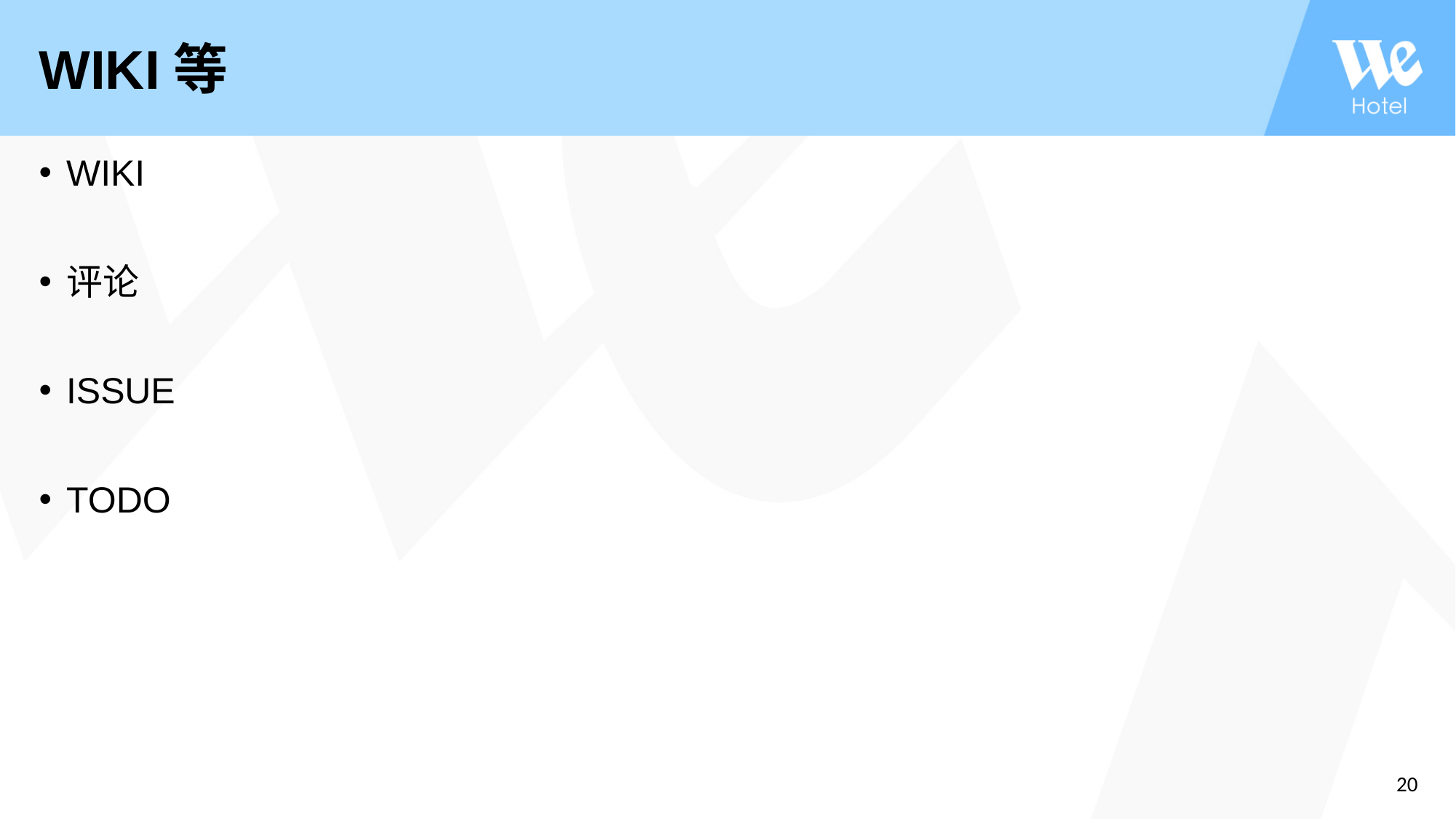

# WIKI等
WIKI

评论

ISSUE

TODO
20